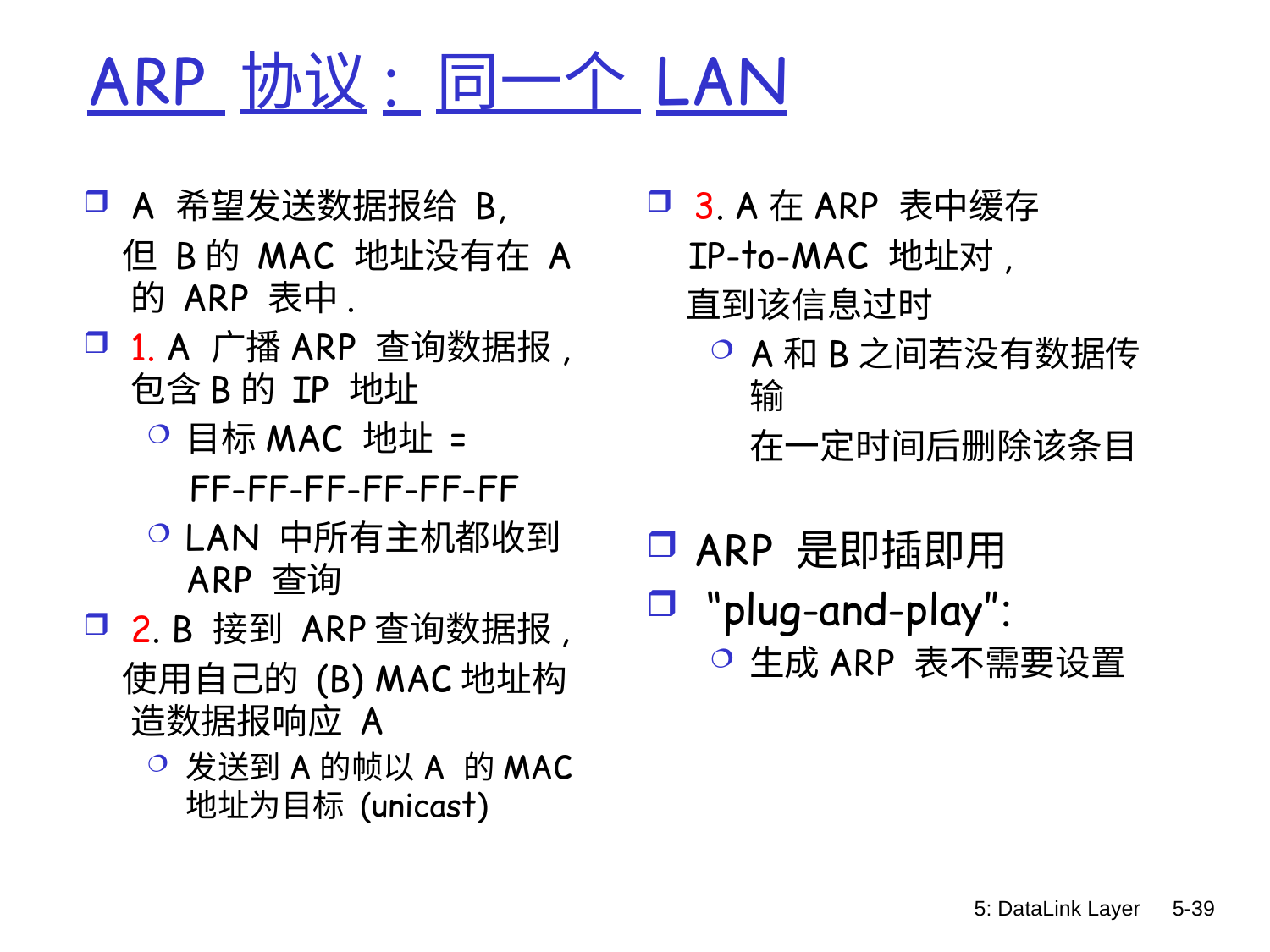

# ARP 协议: 同一个 LAN
A 希望发送数据报给 B,
    但 B的 MAC 地址没有在 A的 ARP 表中.
1. A 广播ARP 查询数据报, 包含B的 IP 地址
目标MAC 地址 =
    FF-FF-FF-FF-FF-FF
LAN 中所有主机都收到ARP 查询
2. B 接到 ARP查询数据报,
    使用自己的 (B) MAC地址构造数据报响应 A
发送到A的帧以A 的MAC 地址为目标 (unicast)

3. A在ARP 表中缓存
    IP-to-MAC 地址对,
    直到该信息过时
A和B之间若没有数据传输
    在一定时间后删除该条目

ARP 是即插即用
 “plug-and-play”:
生成ARP 表不需要设置
5: DataLink Layer
5-39